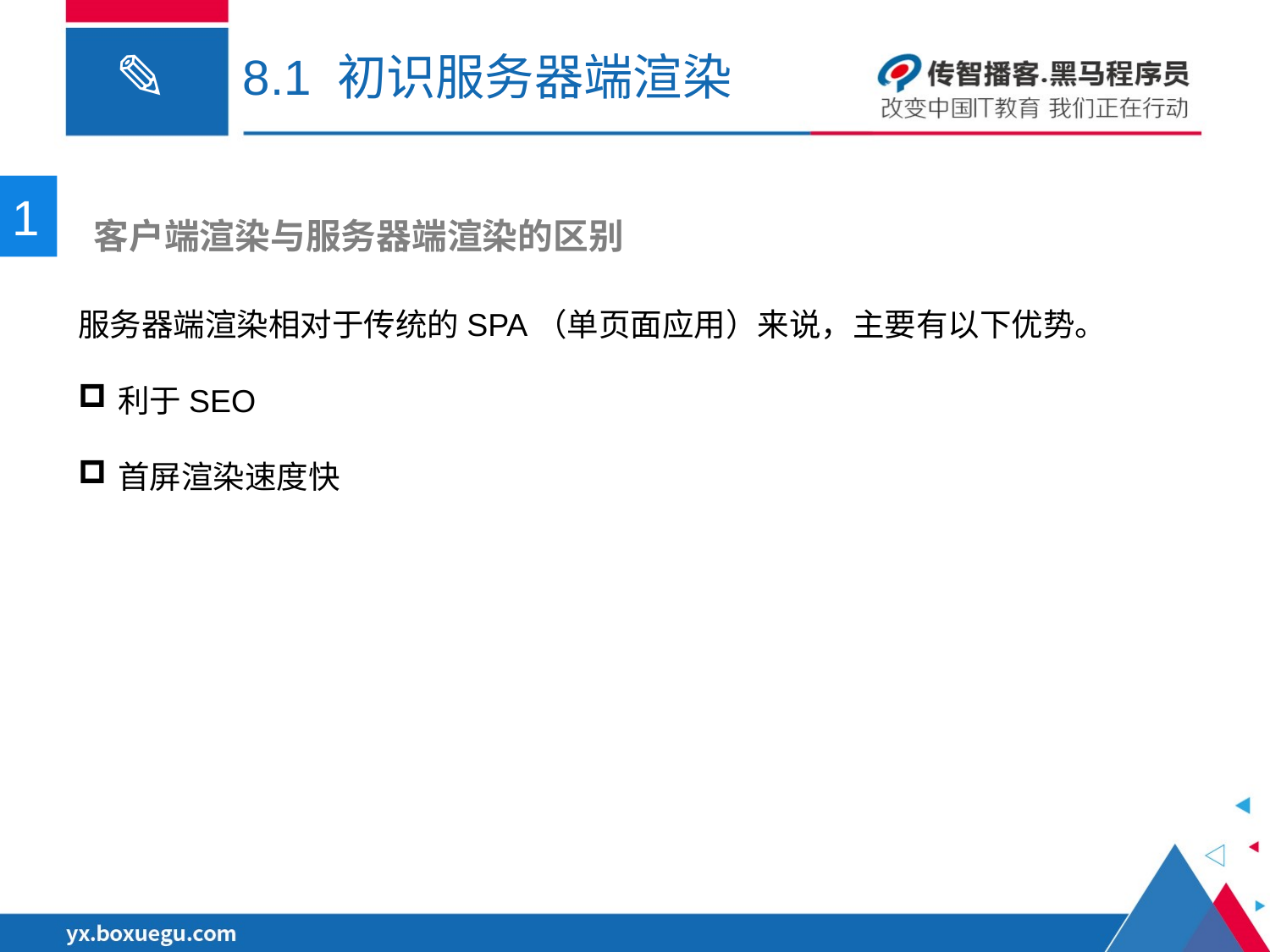

# 8.1 初识服务器端渲染

1
  客户端渲染与服务器端渲染的区别
服务器端渲染相对于传统的SPA（单页面应用）来说，主要有以下优势。
利于SEO
首屏渲染速度快